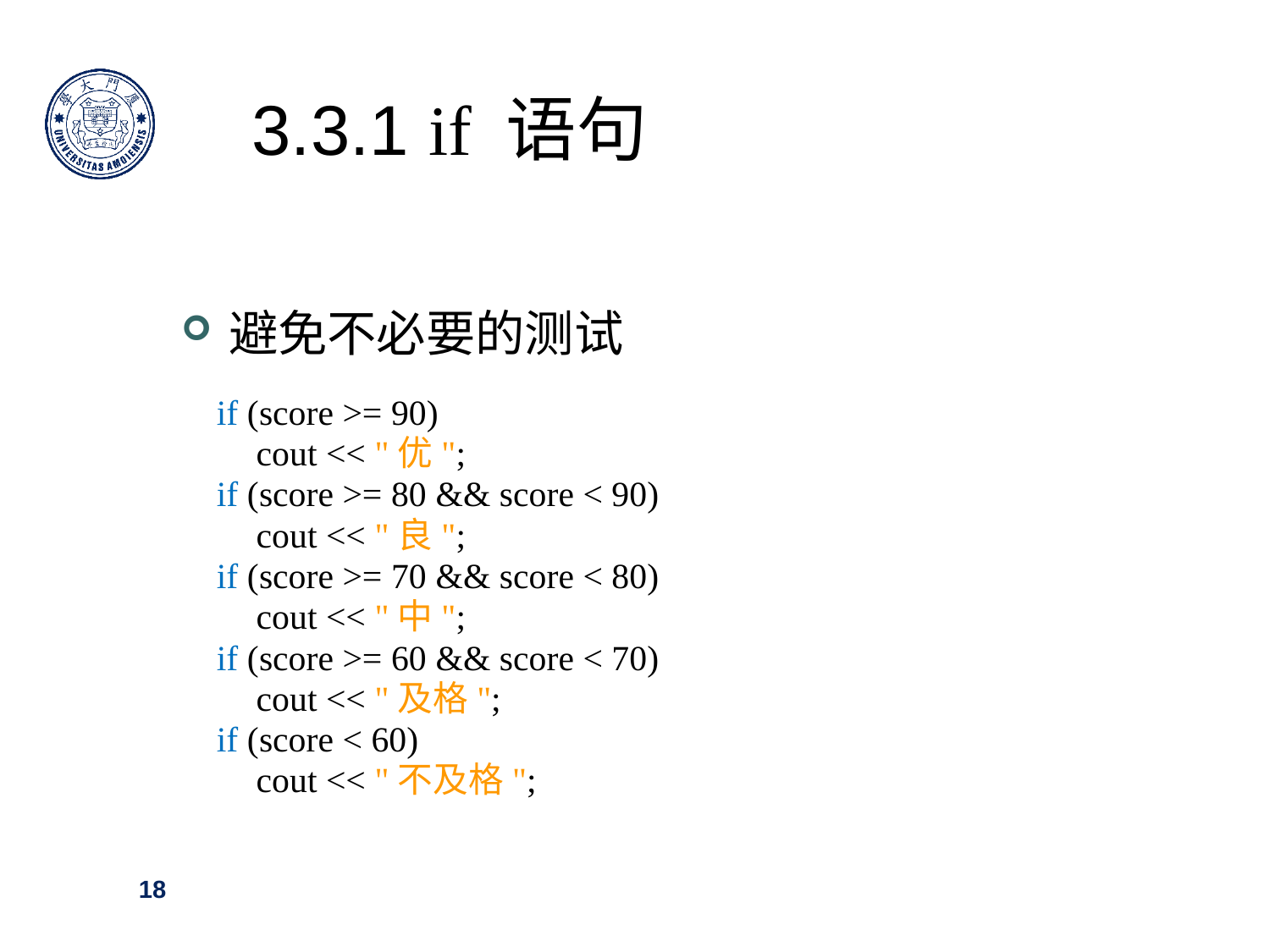

# 3.3.1 if 语句
避免不必要的测试

if (score >= 90)
	cout << "优";
if (score >= 80 && score < 90)
	cout << "良";
if (score >= 70 && score < 80)
	cout << "中";
if (score >= 60 && score < 70)
	cout << "及格";
if (score < 60)
	cout << "不及格";
18